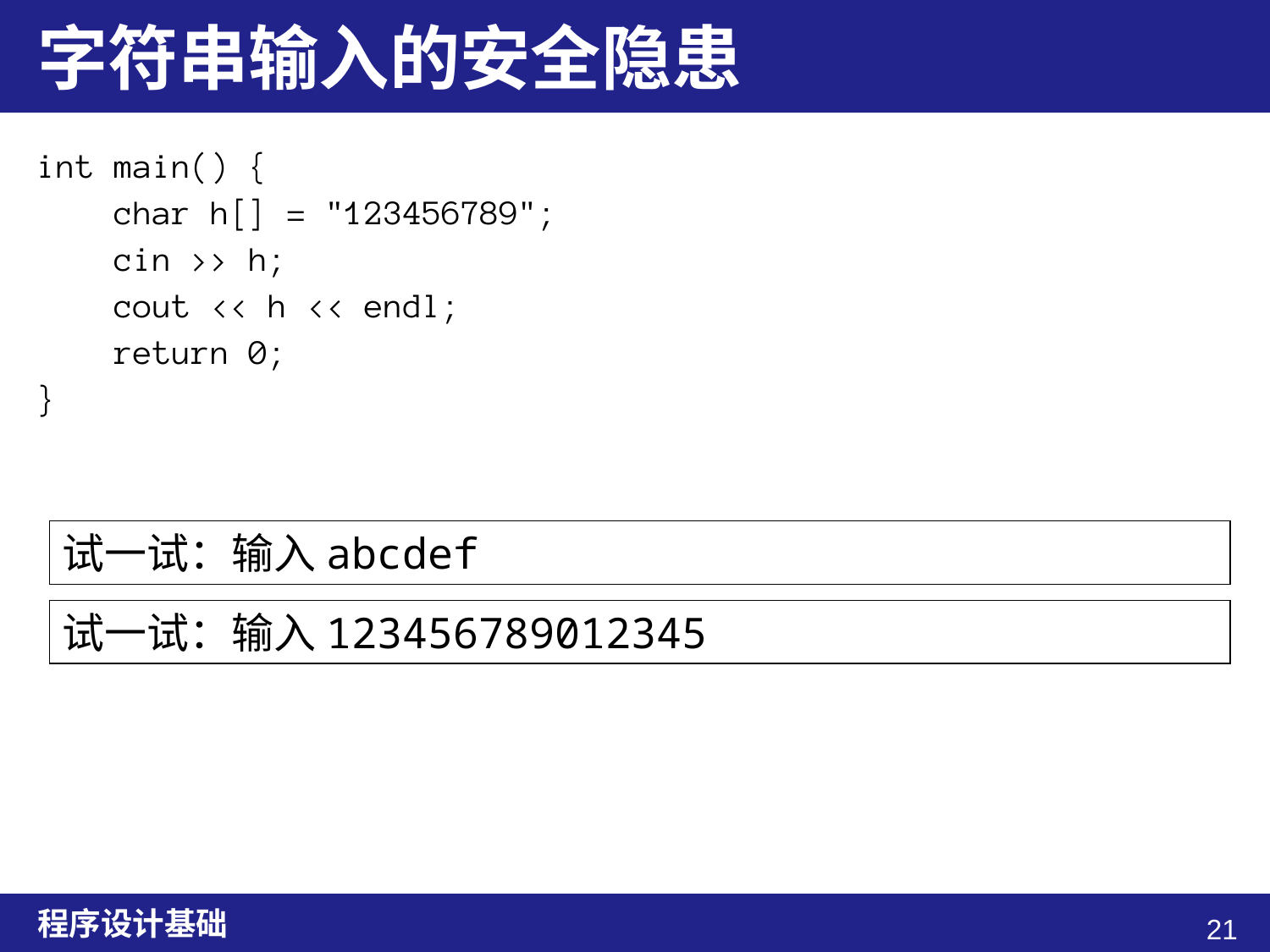

# 字符串输入的安全隐患
int main() {
    char h[] = "123456789";
    cin >> h;
    cout << h << endl;
    return 0;
}
试一试：输入abcdef
试一试：输入123456789012345